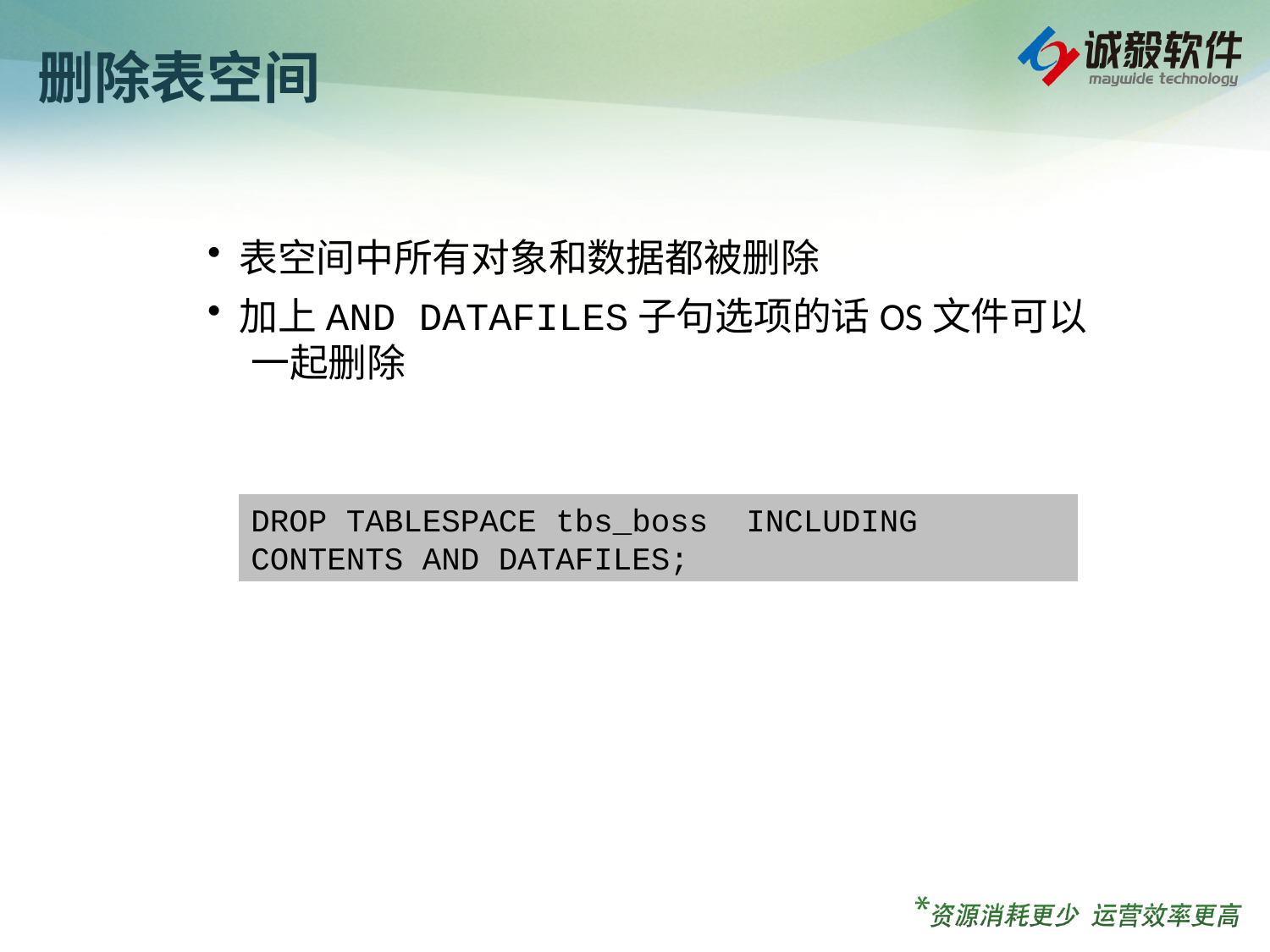

# 删除表空间
 表空间中所有对象和数据都被删除
 加上AND DATAFILES子句选项的话OS文件可以	一起删除
DROP TABLESPACE tbs_boss  INCLUDING CONTENTS AND DATAFILES;